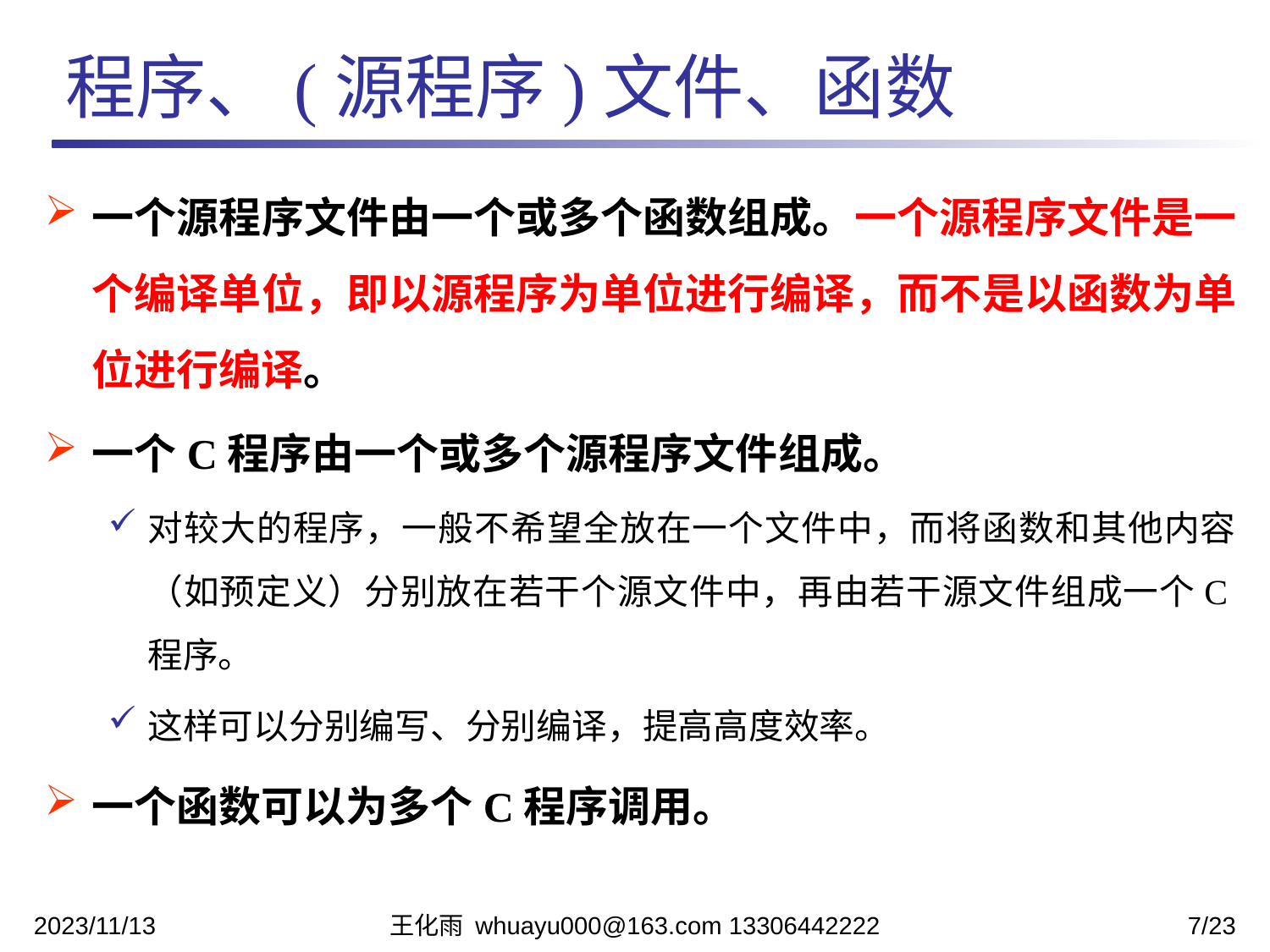

程序、(源程序)文件、函数
一个源程序文件由一个或多个函数组成。一个源程序文件是一个编译单位，即以源程序为单位进行编译，而不是以函数为单位进行编译。
一个C程序由一个或多个源程序文件组成。
对较大的程序，一般不希望全放在一个文件中，而将函数和其他内容（如预定义）分别放在若干个源文件中，再由若干源文件组成一个C程序。
这样可以分别编写、分别编译，提高高度效率。
一个函数可以为多个C程序调用。
2023/11/13
王化雨 whuayu000@163.com 13306442222
7/23